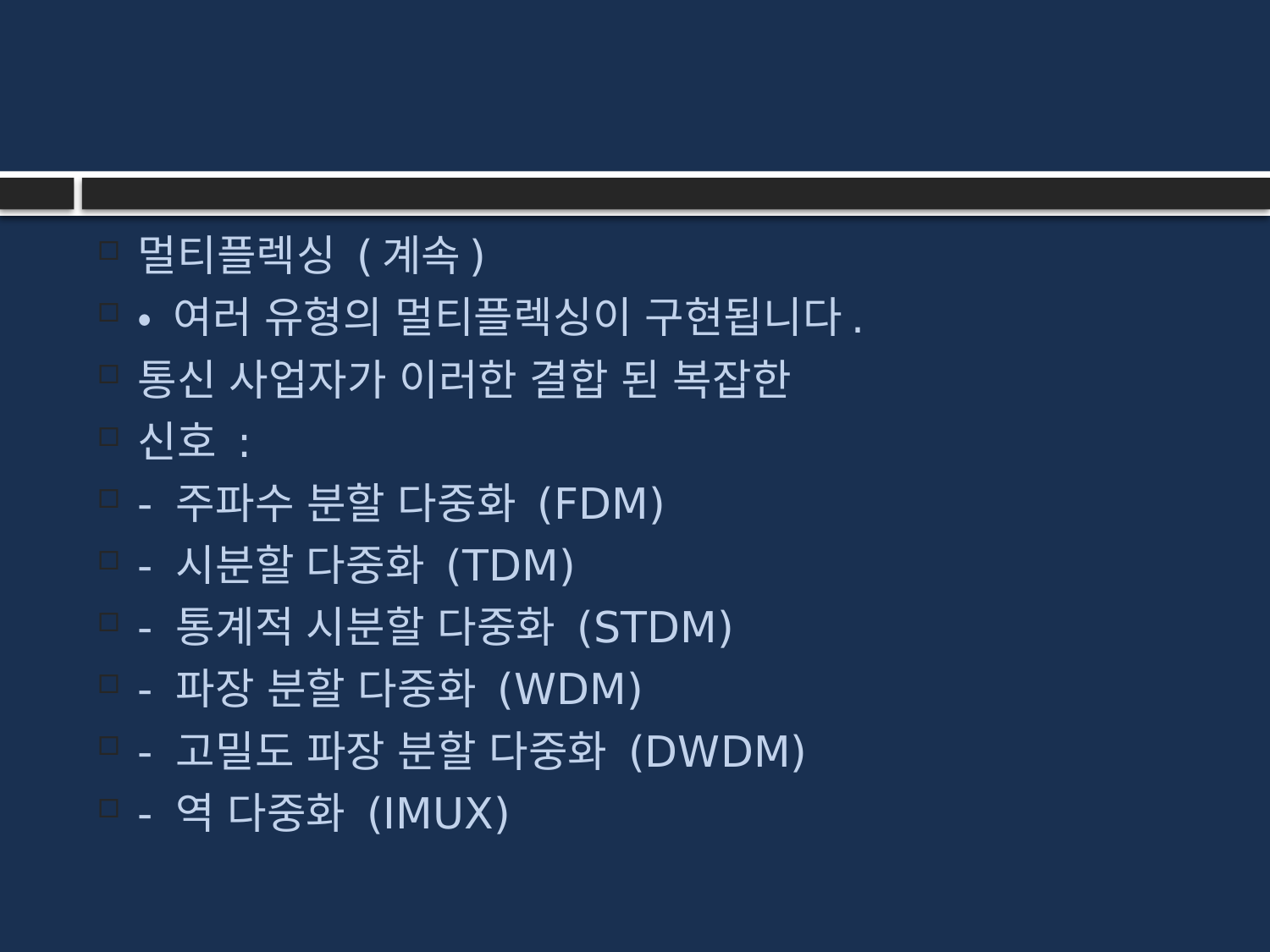

#
멀티플렉싱 (계속)
• 여러 유형의 멀티플렉싱이 구현됩니다.
통신 사업자가 이러한 결합 된 복잡한
신호 :
- 주파수 분할 다중화 (FDM)
- 시분할 다중화 (TDM)
- 통계적 시분할 다중화 (STDM)
- 파장 분할 다중화 (WDM)
- 고밀도 파장 분할 다중화 (DWDM)
- 역 다중화 (IMUX)